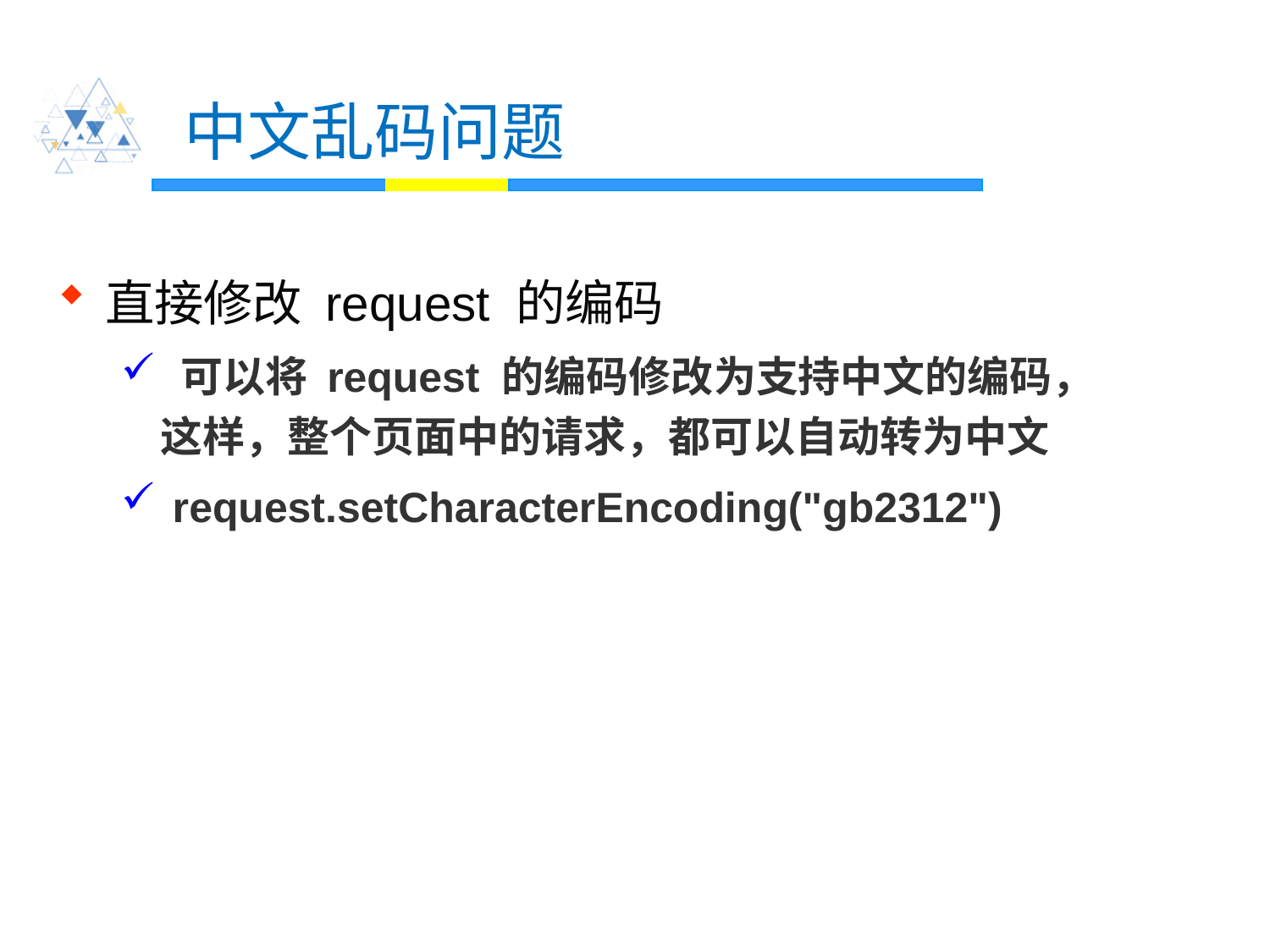

# 中文乱码问题

直接修改 request 的编码
 可以将 request 的编码修改为支持中文的编码，这样，整个页面中的请求，都可以自动转为中文
 request.setCharacterEncoding("gb2312")